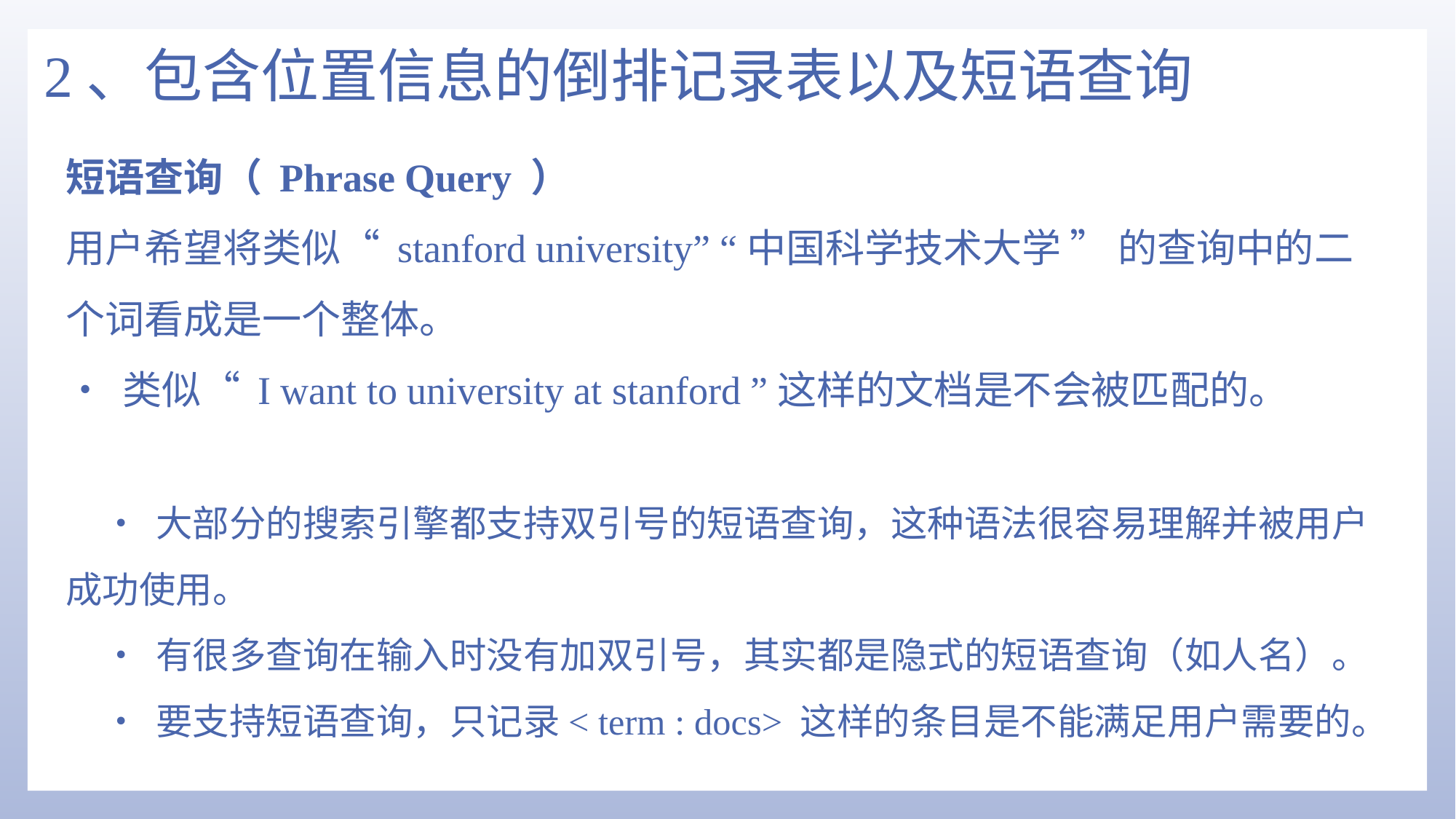

# 2、包含位置信息的倒排记录表以及短语查询
短语查询（ Phrase Query ）
用户希望将类似“ stanford university” “中国科学技术大学 ” 的查询中的二个词看成是一个整体。
• 类似“ I want to university at stanford ”这样的文档是不会被匹配的。

• 大部分的搜索引擎都支持双引号的短语查询，这种语法很容易理解并被用户成功使用。
• 有很多查询在输入时没有加双引号，其实都是隐式的短语查询（如人名）。
• 要支持短语查询，只记录< term : docs> 这样的条目是不能满足用户需要的。